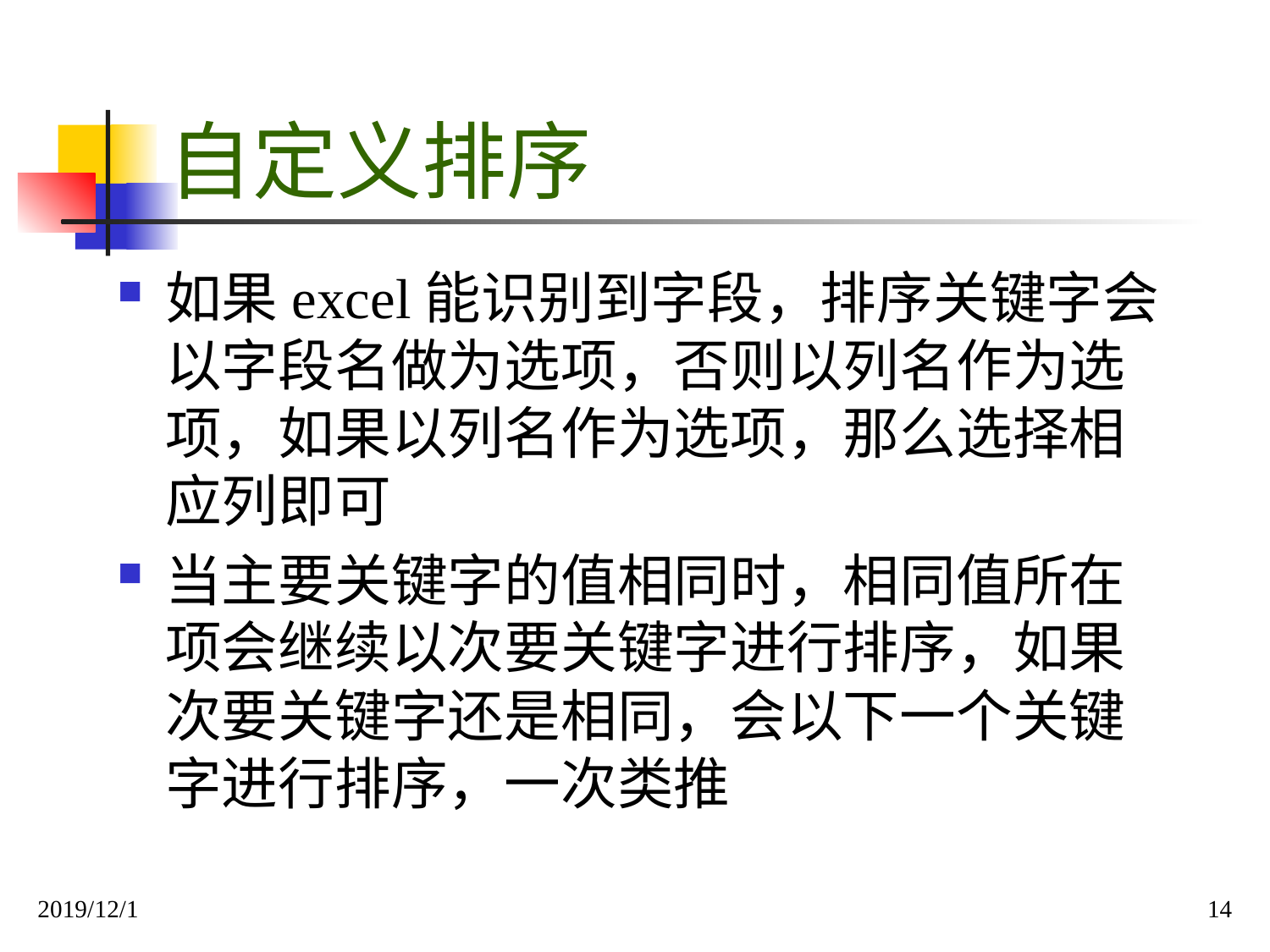

# 自定义排序
如果excel能识别到字段，排序关键字会以字段名做为选项，否则以列名作为选项，如果以列名作为选项，那么选择相应列即可
当主要关键字的值相同时，相同值所在项会继续以次要关键字进行排序，如果次要关键字还是相同，会以下一个关键字进行排序，一次类推
2019/12/1
14